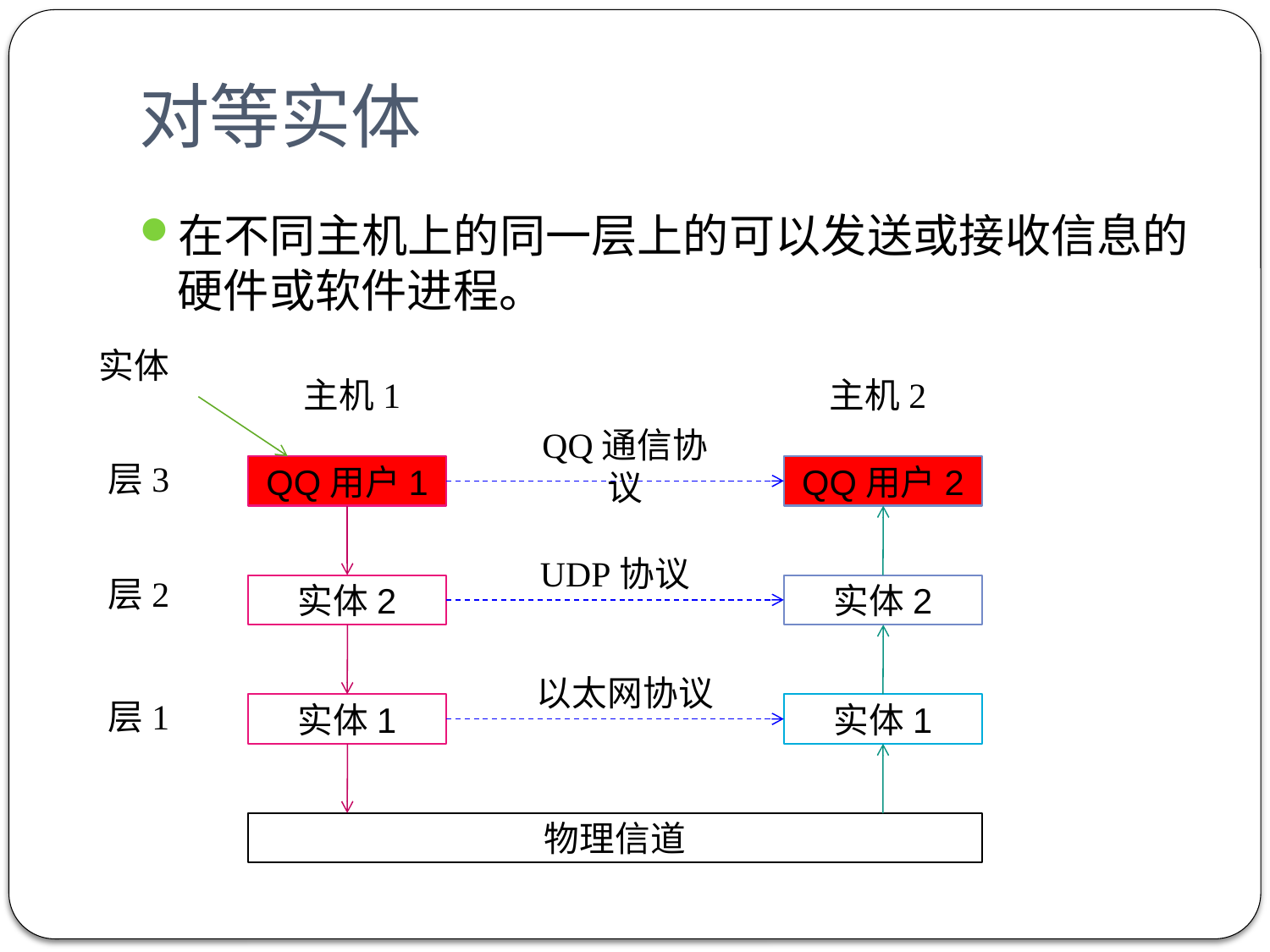

# 对等实体
在不同主机上的同一层上的可以发送或接收信息的硬件或软件进程。
实体
主机1
主机2
QQ通信协议
层3
QQ用户1
QQ用户2
UDP协议
层2
实体2
实体2
以太网协议
层1
实体1
实体1
物理信道